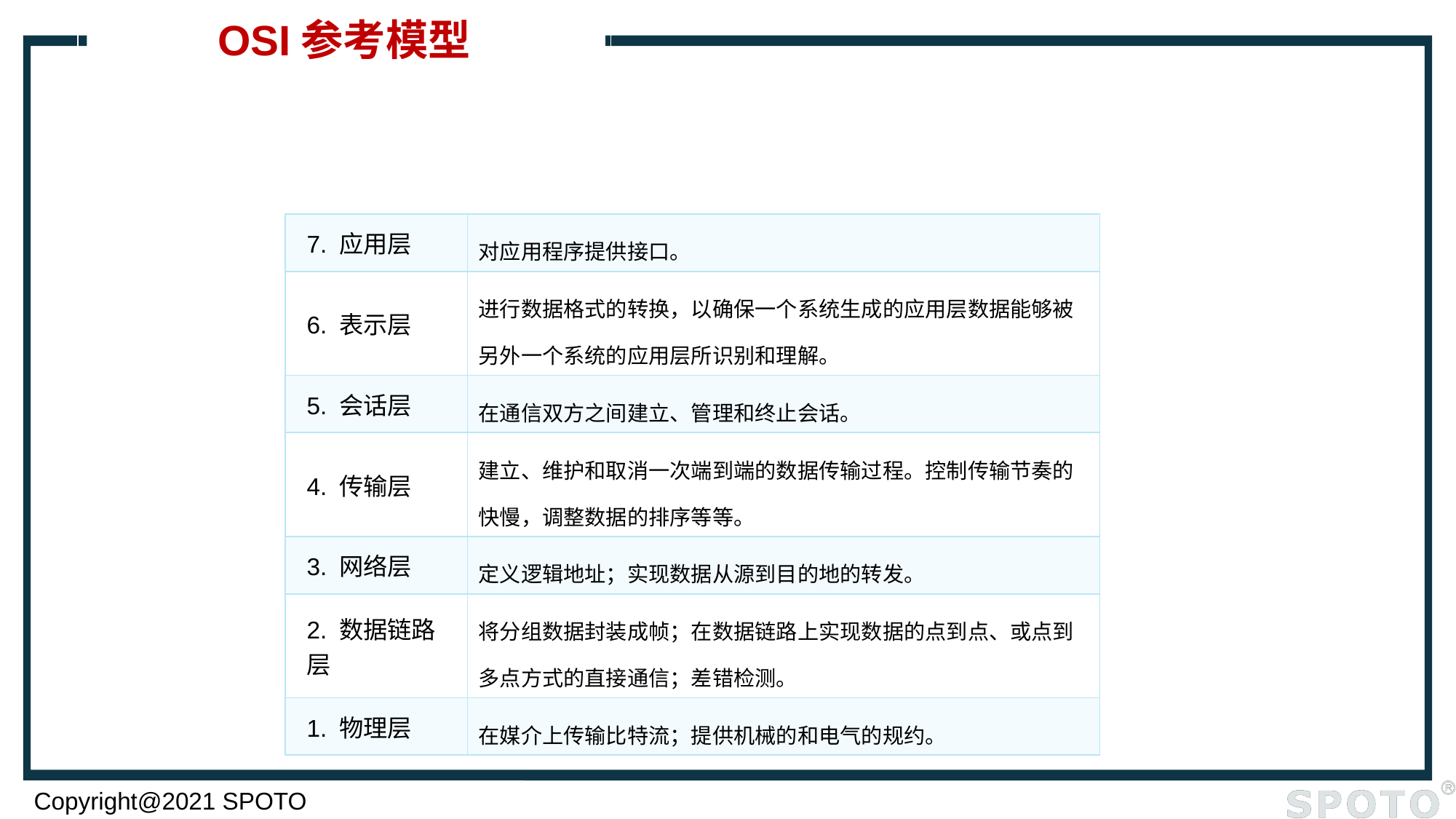

# OSI参考模型
| 7. 应用层 | 对应用程序提供接口。 |
| --- | --- |
| 6. 表示层 | 进行数据格式的转换，以确保一个系统生成的应用层数据能够被另外一个系统的应用层所识别和理解。 |
| 5. 会话层 | 在通信双方之间建立、管理和终止会话。 |
| 4. 传输层 | 建立、维护和取消一次端到端的数据传输过程。控制传输节奏的快慢，调整数据的排序等等。 |
| 3. 网络层 | 定义逻辑地址；实现数据从源到目的地的转发。 |
| 2. 数据链路层 | 将分组数据封装成帧；在数据链路上实现数据的点到点、或点到多点方式的直接通信；差错检测。 |
| 1. 物理层 | 在媒介上传输比特流；提供机械的和电气的规约。 |